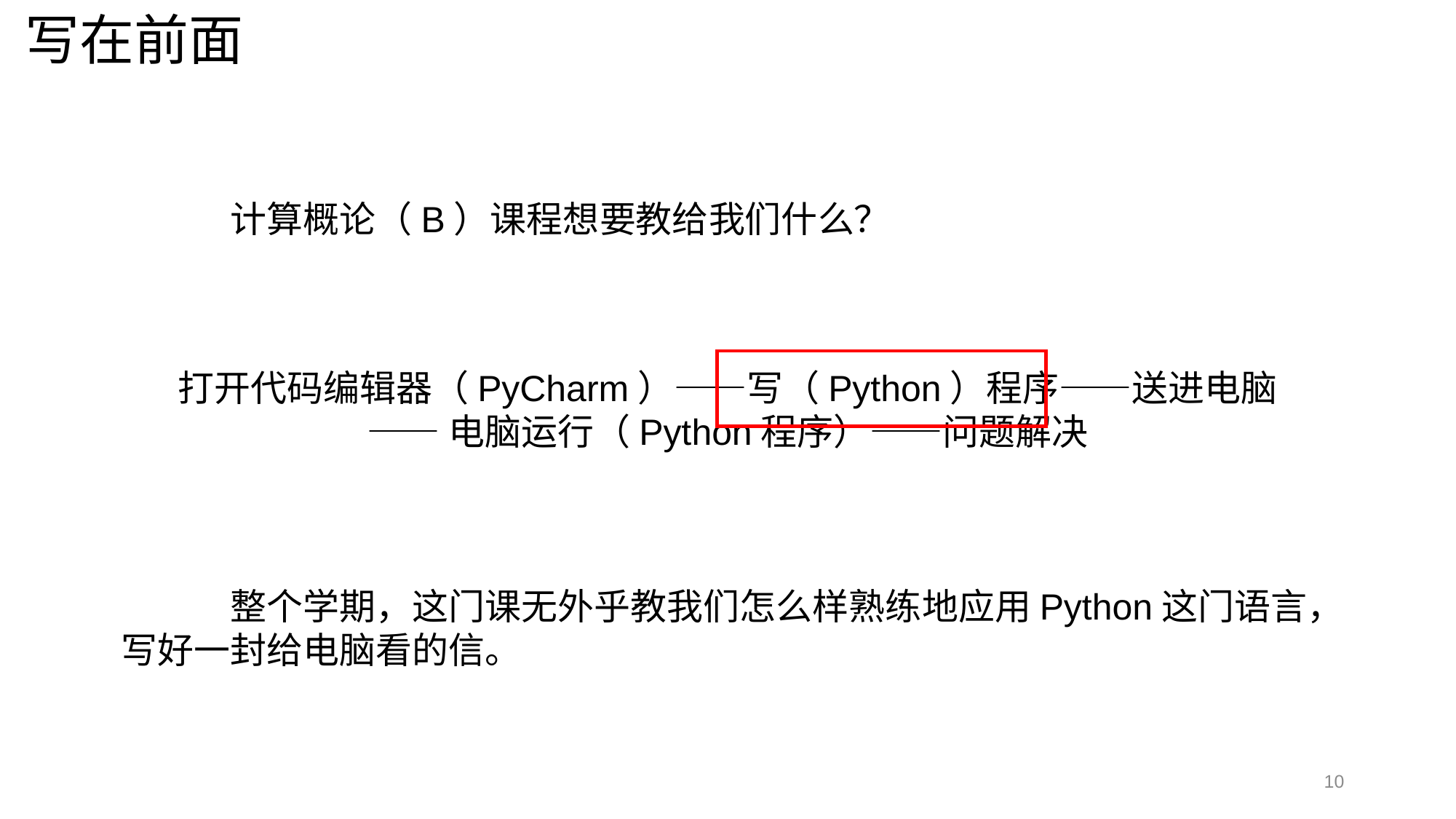

写在前面
	计算概论（B）课程想要教给我们什么？

打开代码编辑器（PyCharm）——写（Python）程序——送进电脑
——电脑运行（Python程序）——问题解决
	整个学期，这门课无外乎教我们怎么样熟练地应用Python这门语言，写好一封给电脑看的信。
10